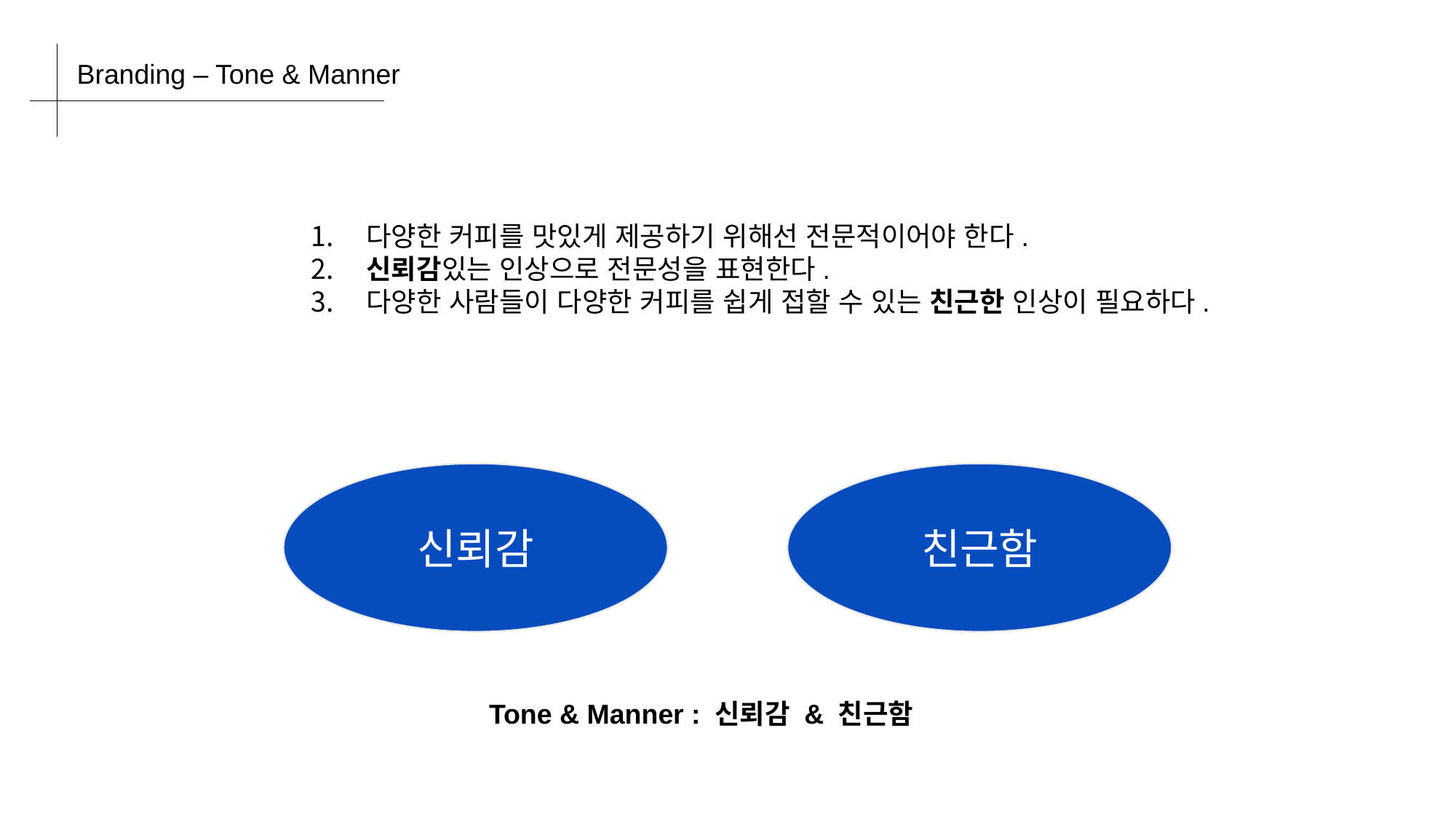

Branding – Tone & Manner
 다양한 커피를 맛있게 제공하기 위해선 전문적이어야 한다.
 신뢰감있는 인상으로 전문성을 표현한다.
 다양한 사람들이 다양한 커피를 쉽게 접할 수 있는 친근한 인상이 필요하다.
신뢰감
친근함
Tone & Manner : 신뢰감 & 친근함